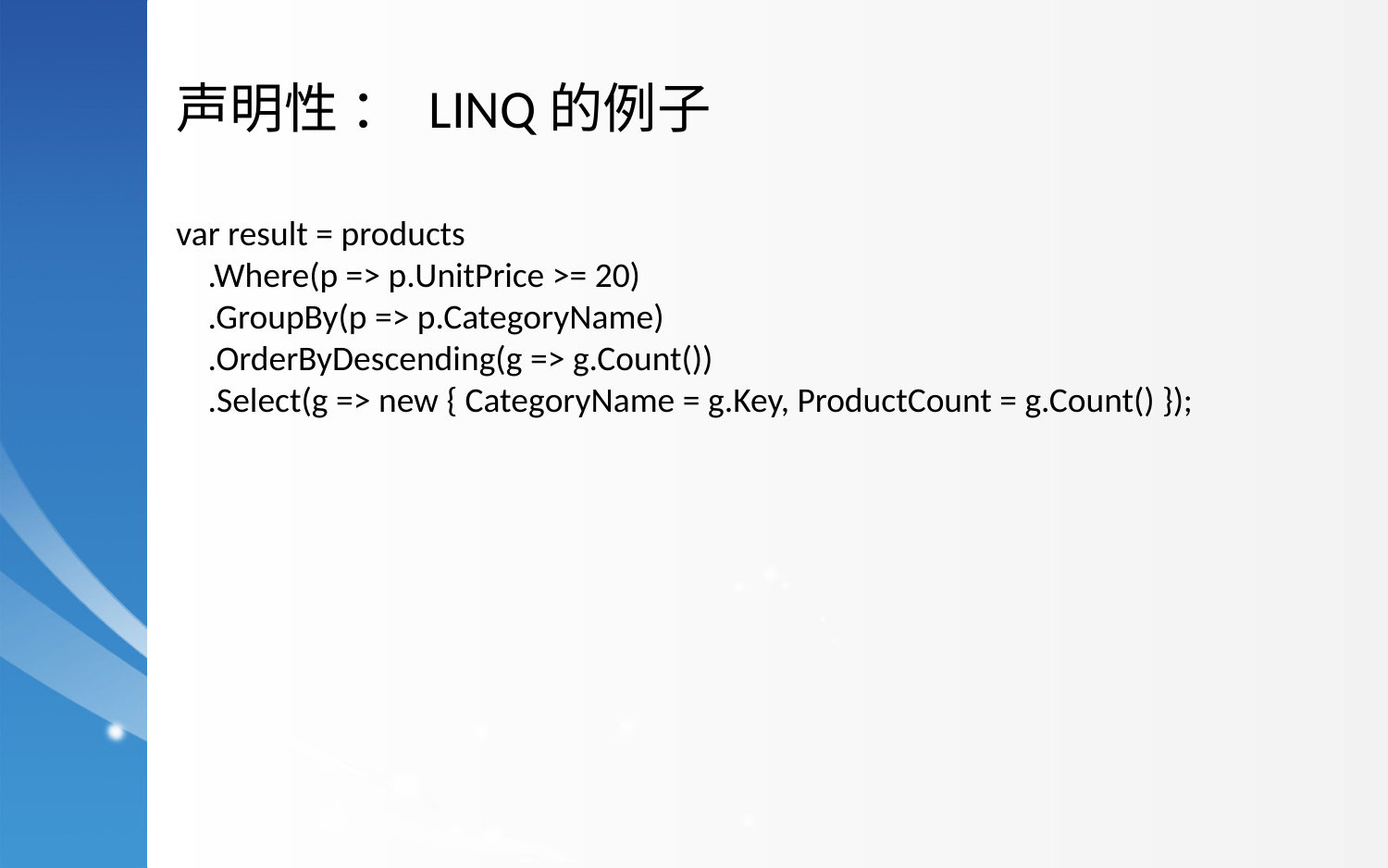

声明性 ： LINQ的例子
var result = products
    .Where(p => p.UnitPrice >= 20)
    .GroupBy(p => p.CategoryName)
    .OrderByDescending(g => g.Count())
    .Select(g => new { CategoryName = g.Key, ProductCount = g.Count() });